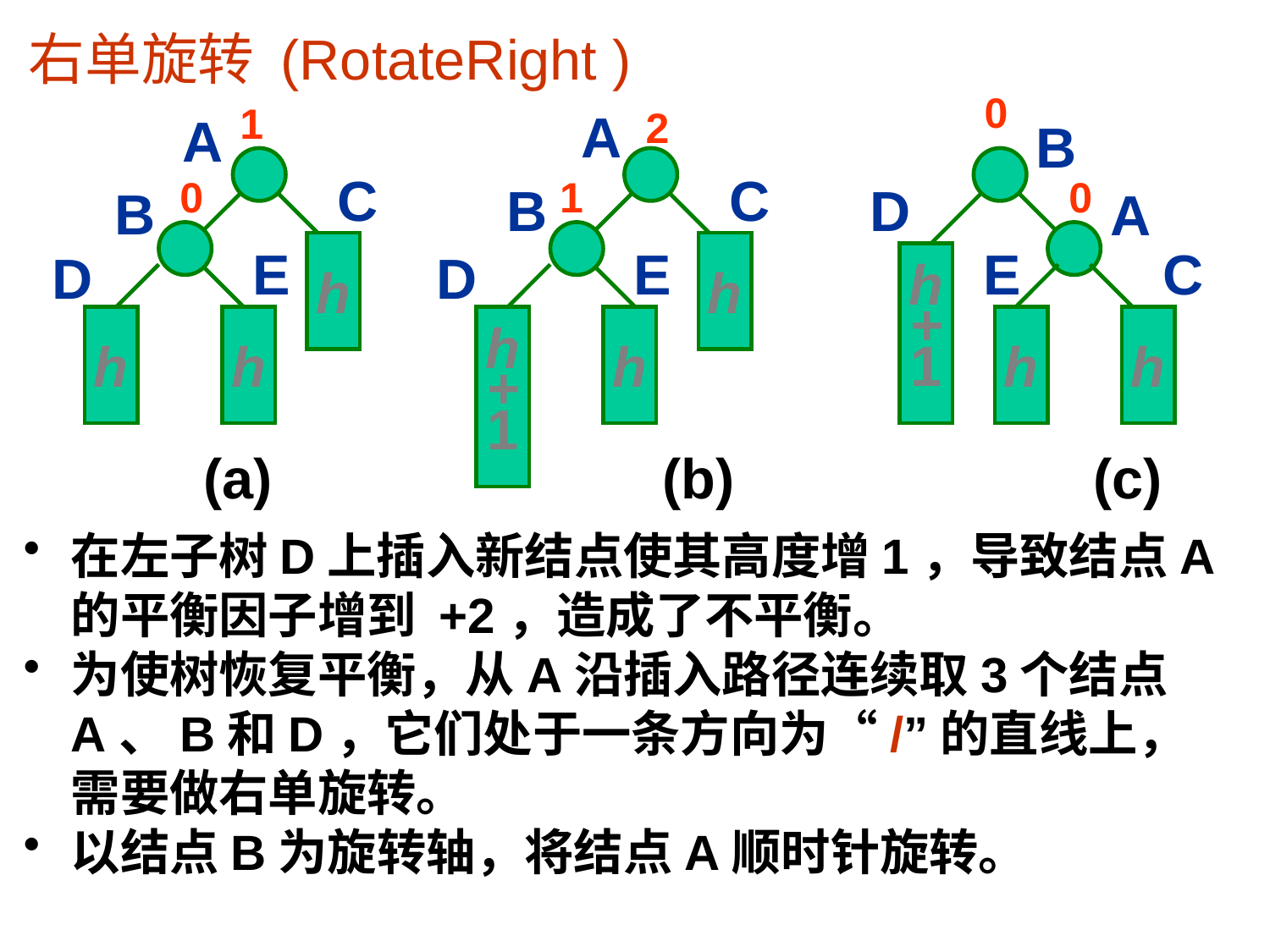

# 右单旋转 (RotateRight )
0
1
A
2
A
B

C
C
0
1
0
B
D
B
A

E
h
E
h
E
C
D
D
h
+
1

h
h
h
+
1
h
h
h
(a)                         (b)                       (c)
在左子树D上插入新结点使其高度增1，导致结点A的平衡因子增到 +2，造成了不平衡。
为使树恢复平衡，从A沿插入路径连续取3个结点A、B和D，它们处于一条方向为“/”的直线上，需要做右单旋转。
以结点B为旋转轴，将结点A顺时针旋转。